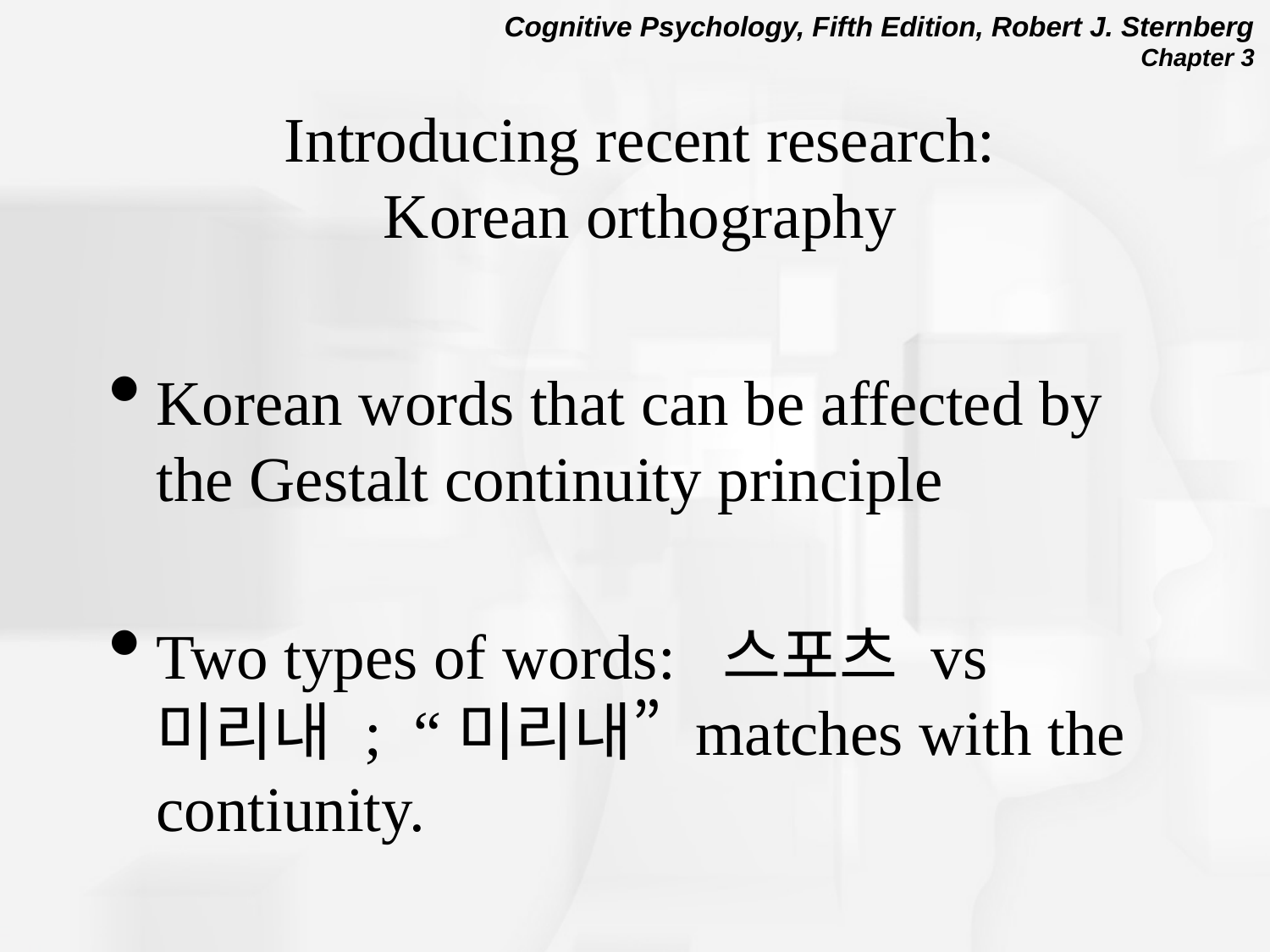

# Introducing recent research: Korean orthography
Korean words that can be affected by the Gestalt continuity principle

Two types of words:  스포츠 vs 미리내 ;  “미리내” matches with the contiunity.